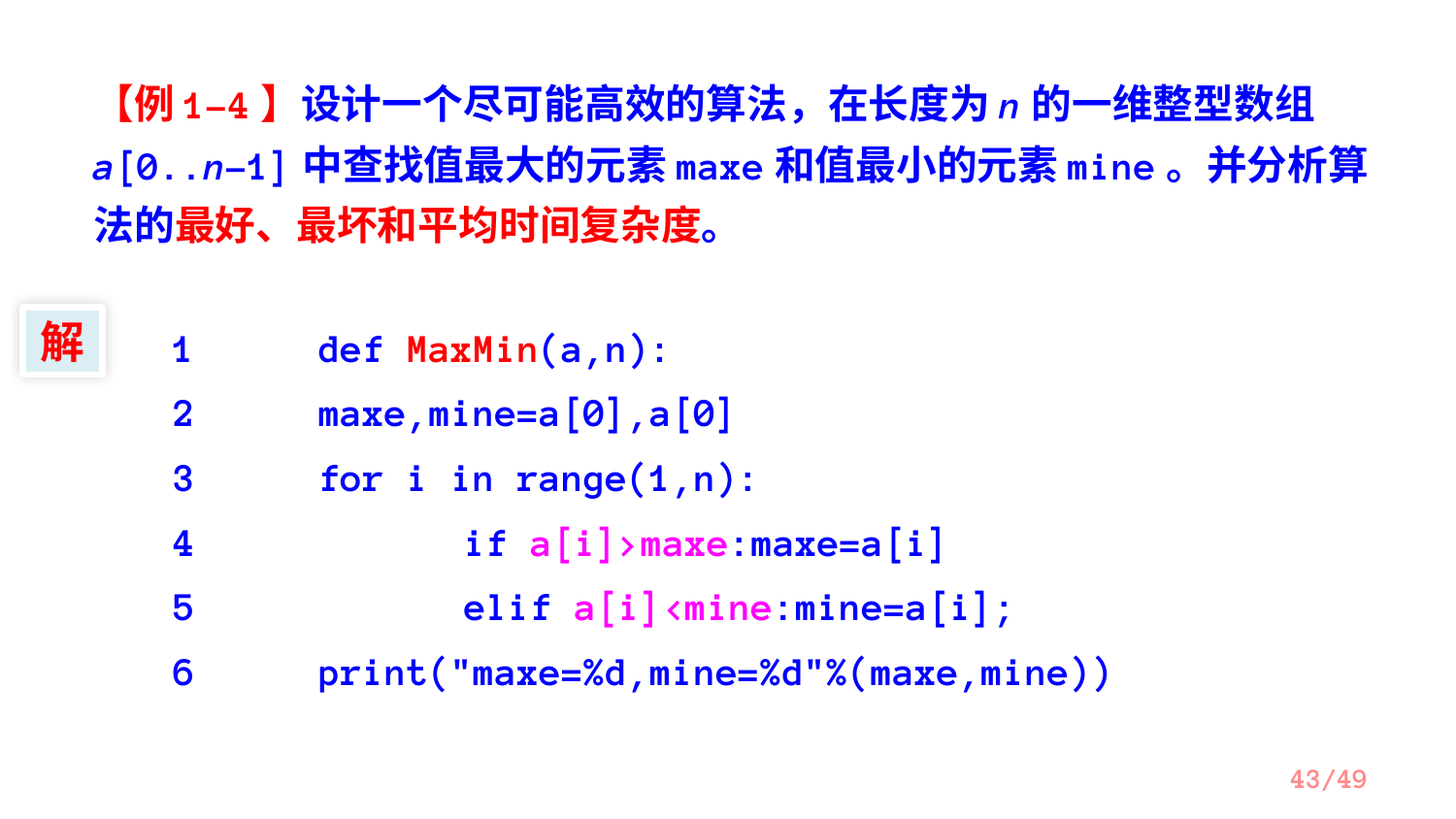

【例1-4】设计一个尽可能高效的算法，在长度为n的一维整型数组a[0..n-1]中查找值最大的元素maxe和值最小的元素mine。并分析算法的最好、最坏和平均时间复杂度。
1	def MaxMin(a,n):
2   	maxe,mine=a[0],a[0]
3   	for i in range(1,n):
4    		if a[i]>maxe:maxe=a[i]
5   		elif a[i]<mine:mine=a[i];
6  	print("maxe=%d,mine=%d"%(maxe,mine))
解
43/49